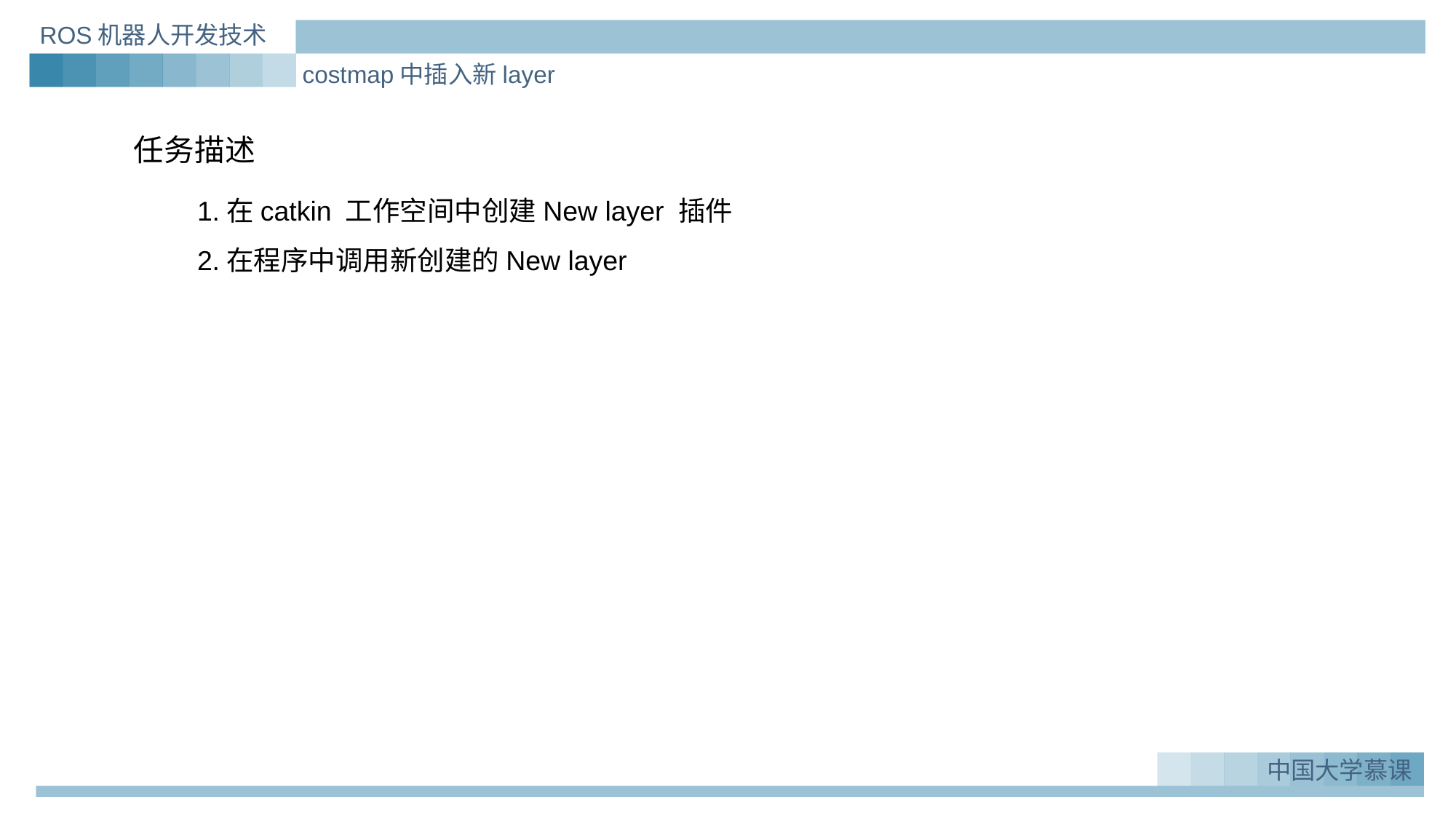

ROS机器人开发技术
costmap中插入新layer
任务描述
      1.在catkin 工作空间中创建New layer 插件
      2.在程序中调用新创建的New layer
中国大学慕课